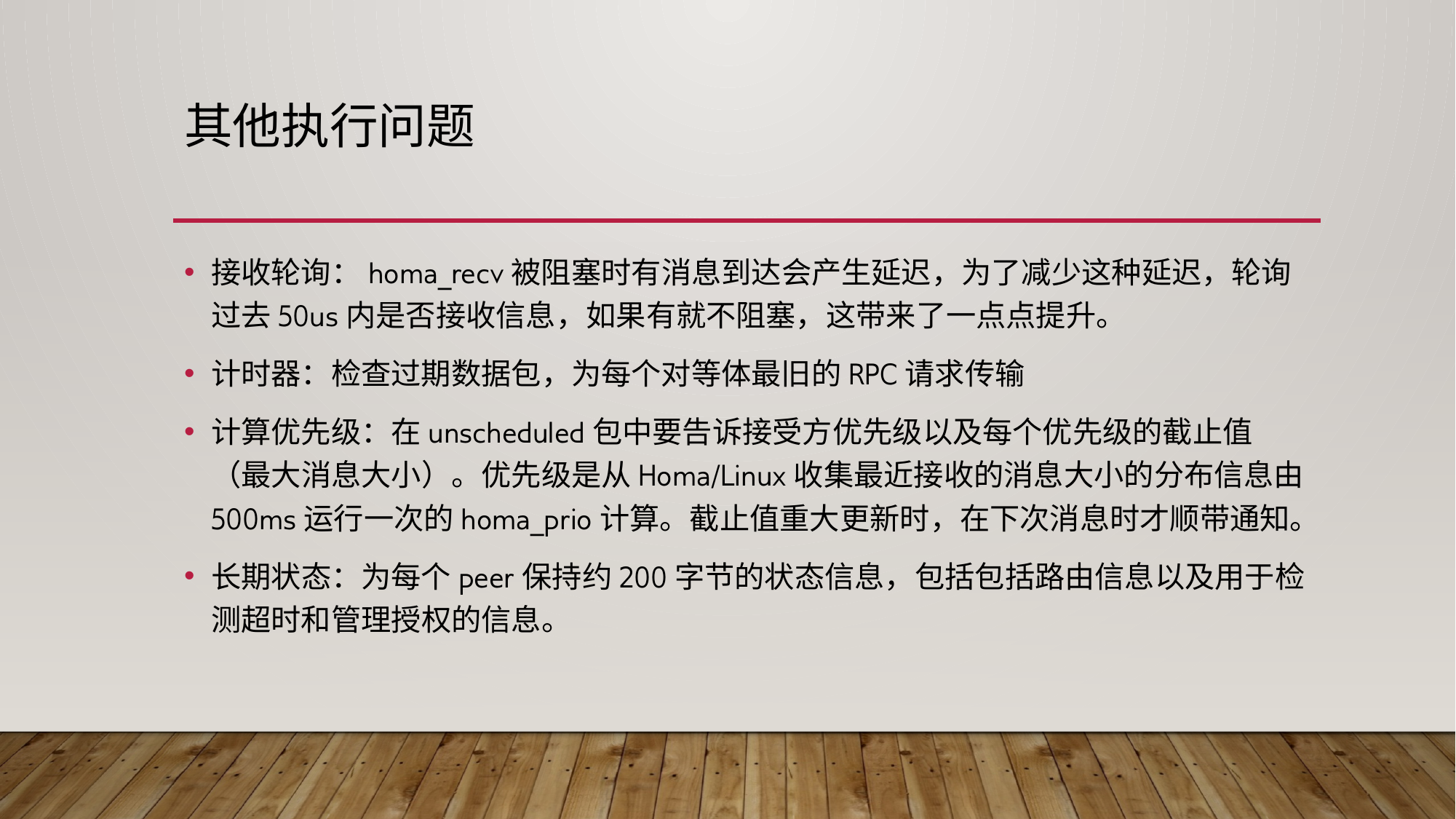

# 其他执行问题
接收轮询：homa_recv被阻塞时有消息到达会产生延迟，为了减少这种延迟，轮询过去50us内是否接收信息，如果有就不阻塞，这带来了一点点提升。
计时器：检查过期数据包，为每个对等体最旧的RPC请求传输
计算优先级：在unscheduled包中要告诉接受方优先级以及每个优先级的截止值（最大消息大小）。优先级是从Homa/Linux收集最近接收的消息大小的分布信息由500ms运行一次的homa_prio计算。截止值重大更新时，在下次消息时才顺带通知。
长期状态：为每个peer保持约200字节的状态信息，包括包括路由信息以及用于检测超时和管理授权的信息。